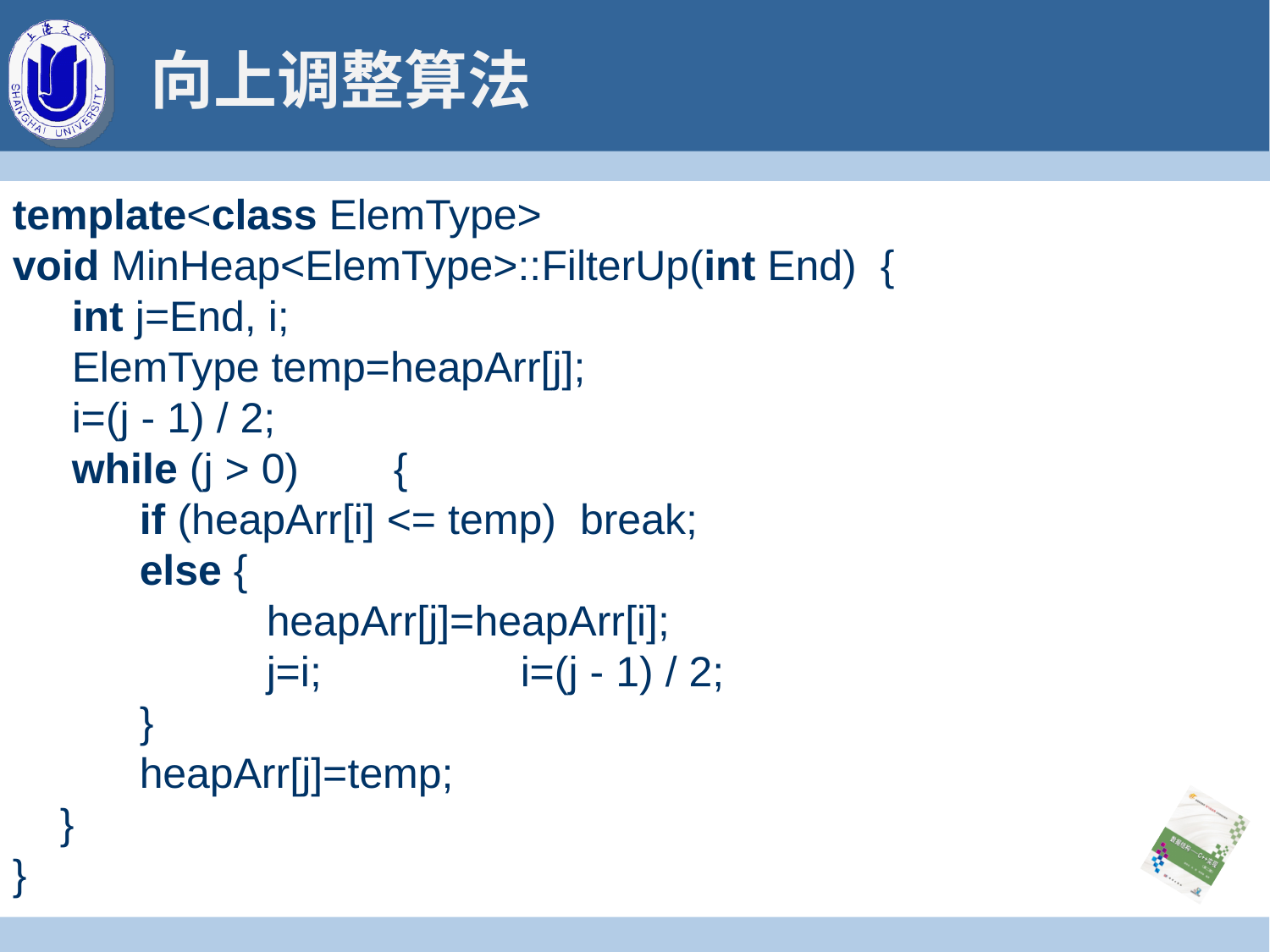

# 向上调整算法
template<class ElemType>
void MinHeap<ElemType>::FilterUp(int End)  {
     int j=End, i;
     ElemType temp=heapArr[j];
     i=(j - 1) / 2;
     while (j > 0)	{
	if (heapArr[i] <= temp)  break;
	else {
		heapArr[j]=heapArr[i];
		j=i;		i=(j - 1) / 2;
	}
	heapArr[j]=temp;
    }
}